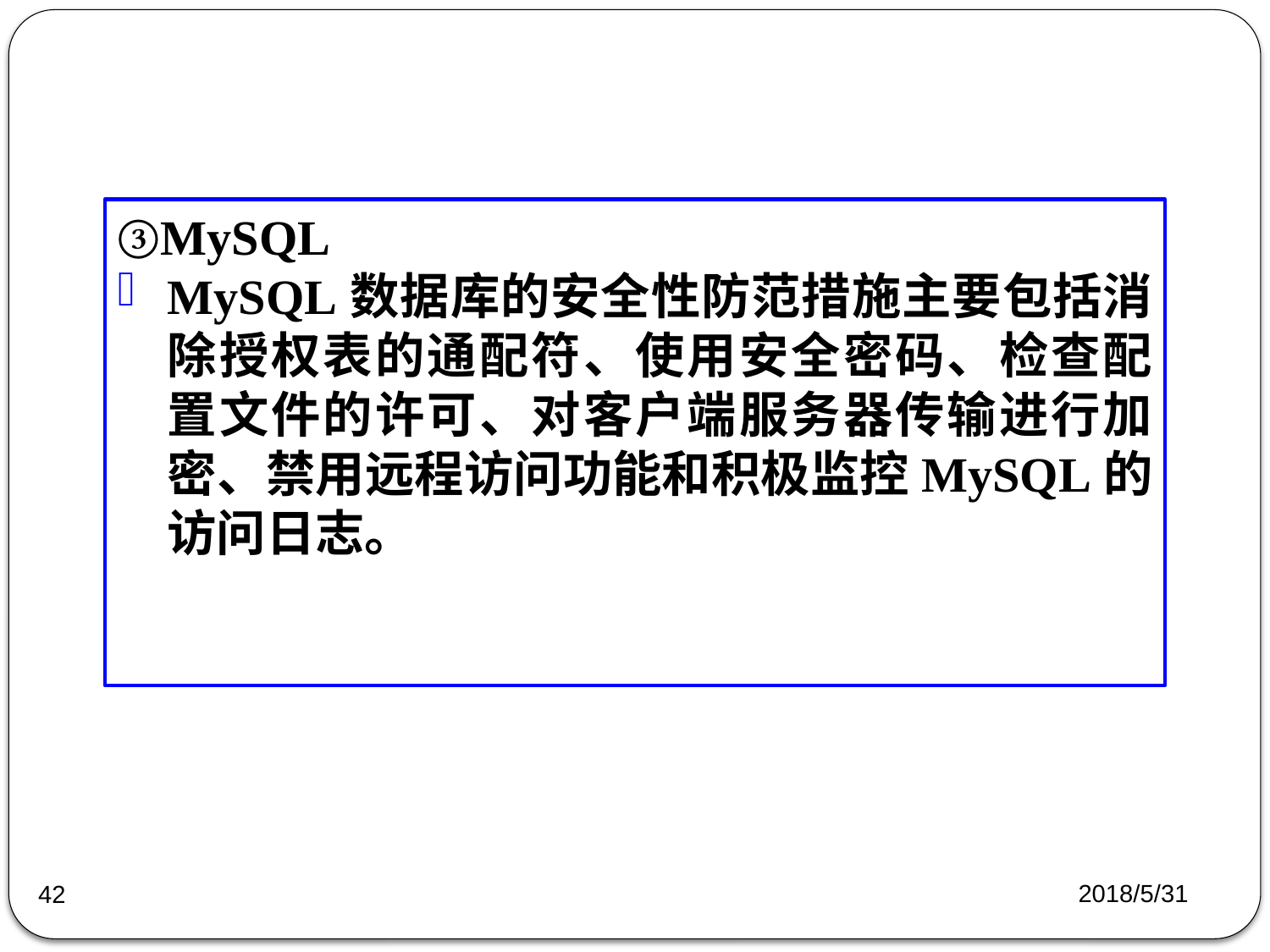

#
③MySQL
MySQL数据库的安全性防范措施主要包括消除授权表的通配符、使用安全密码、检查配置文件的许可、对客户端服务器传输进行加密、禁用远程访问功能和积极监控MySQL的访问日志。

2018/5/31
42